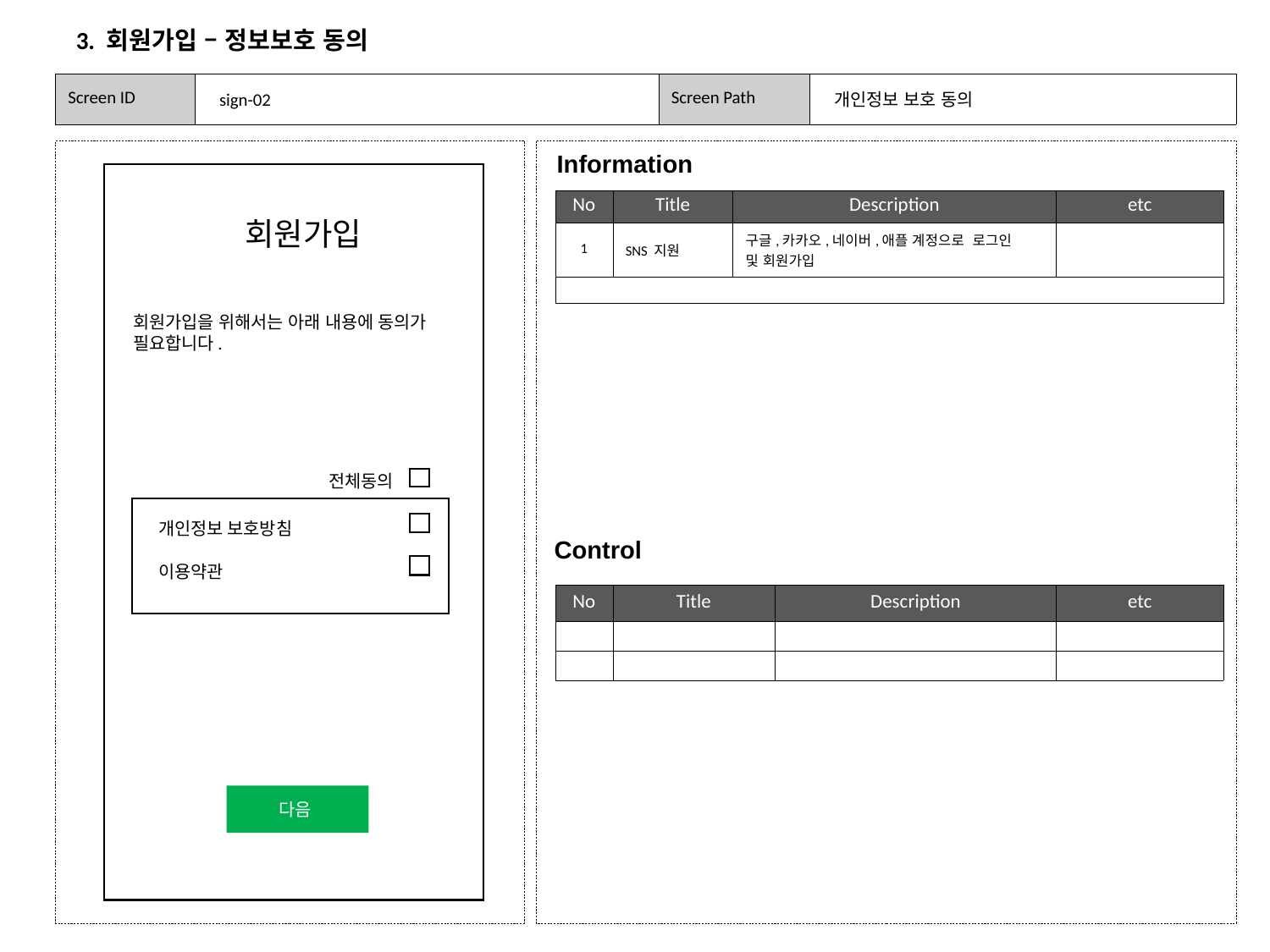

3. 회원가입 – 정보보호 동의
sign-02
개인정보 보호 동의
 Information
| No | Title | Description | etc |
| --- | --- | --- | --- |
| 1 | SNS 지원 | 구글,카카오,네이버,애플 계정으로 로그인 및 회원가입 |  |
|  |  |  |  |
회원가입
회원가입을 위해서는 아래 내용에 동의가 필요합니다.
전체동의

개인정보 보호방침

 Control
이용약관

| No | Title | Description | etc |
| --- | --- | --- | --- |
|  |  |  |  |
|  |  |  |  |
다음